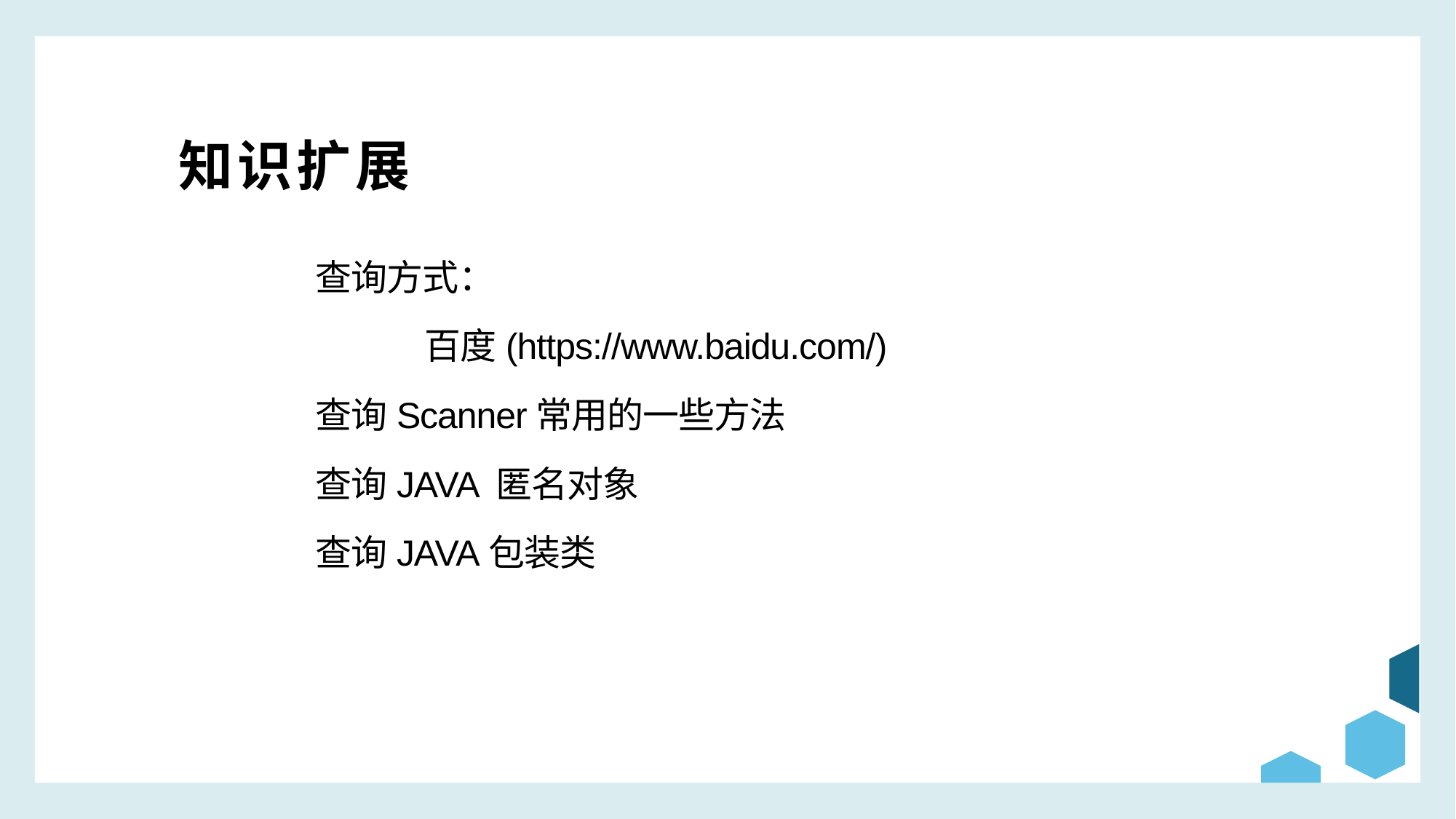

知识扩展
查询方式：
	百度(https://www.baidu.com/)
查询Scanner常用的一些方法
查询JAVA 匿名对象
查询JAVA包装类